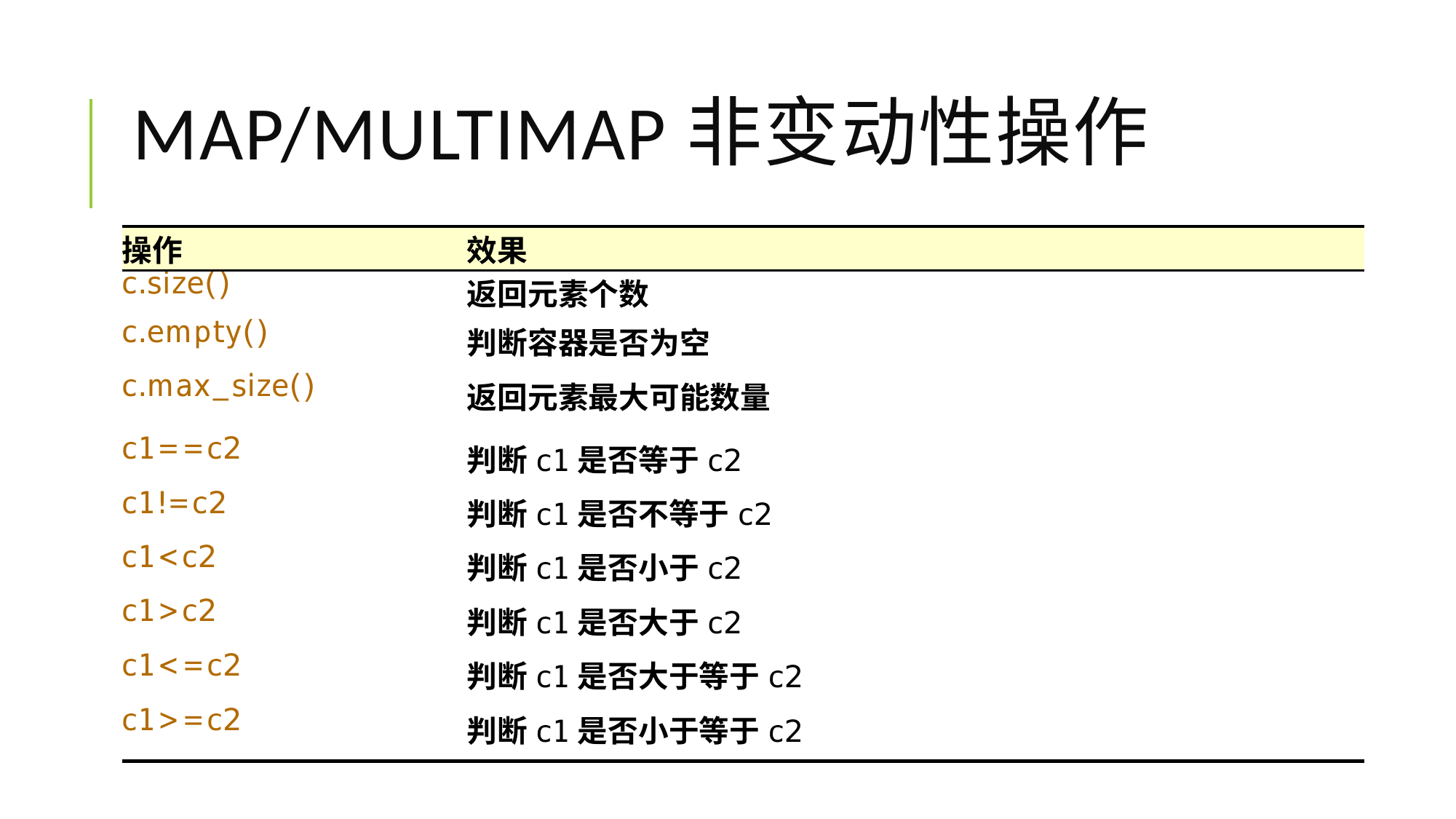

# map/multimap非变动性操作
| 操作 | 效果 |
| --- | --- |
| c.size() | 返回元素个数 |
| c.empty() | 判断容器是否为空 |
| c.max\_size() | 返回元素最大可能数量 |
| c1==c2 | 判断c1是否等于c2 |
| c1!=c2 | 判断c1是否不等于c2 |
| c1<c2 | 判断c1是否小于c2 |
| c1>c2 | 判断c1是否大于c2 |
| c1<=c2 | 判断c1是否大于等于c2 |
| c1>=c2 | 判断c1是否小于等于c2 |